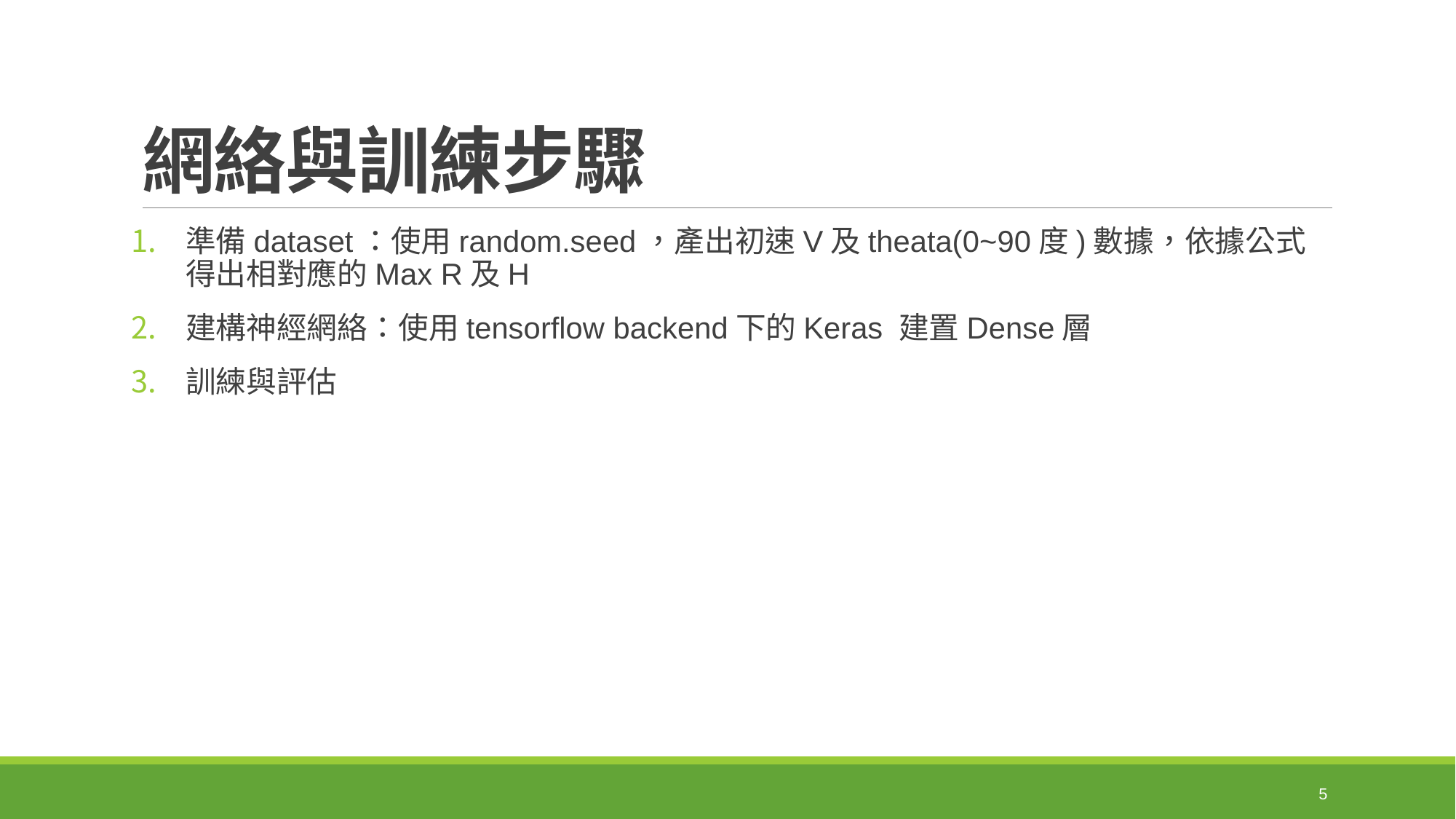

# 網絡與訓練步驟
準備dataset：使用random.seed，產出初速V及theata(0~90度)數據，依據公式得出相對應的Max R及H
建構神經網絡：使用tensorflow backend下的Keras 建置Dense層
訓練與評估

5